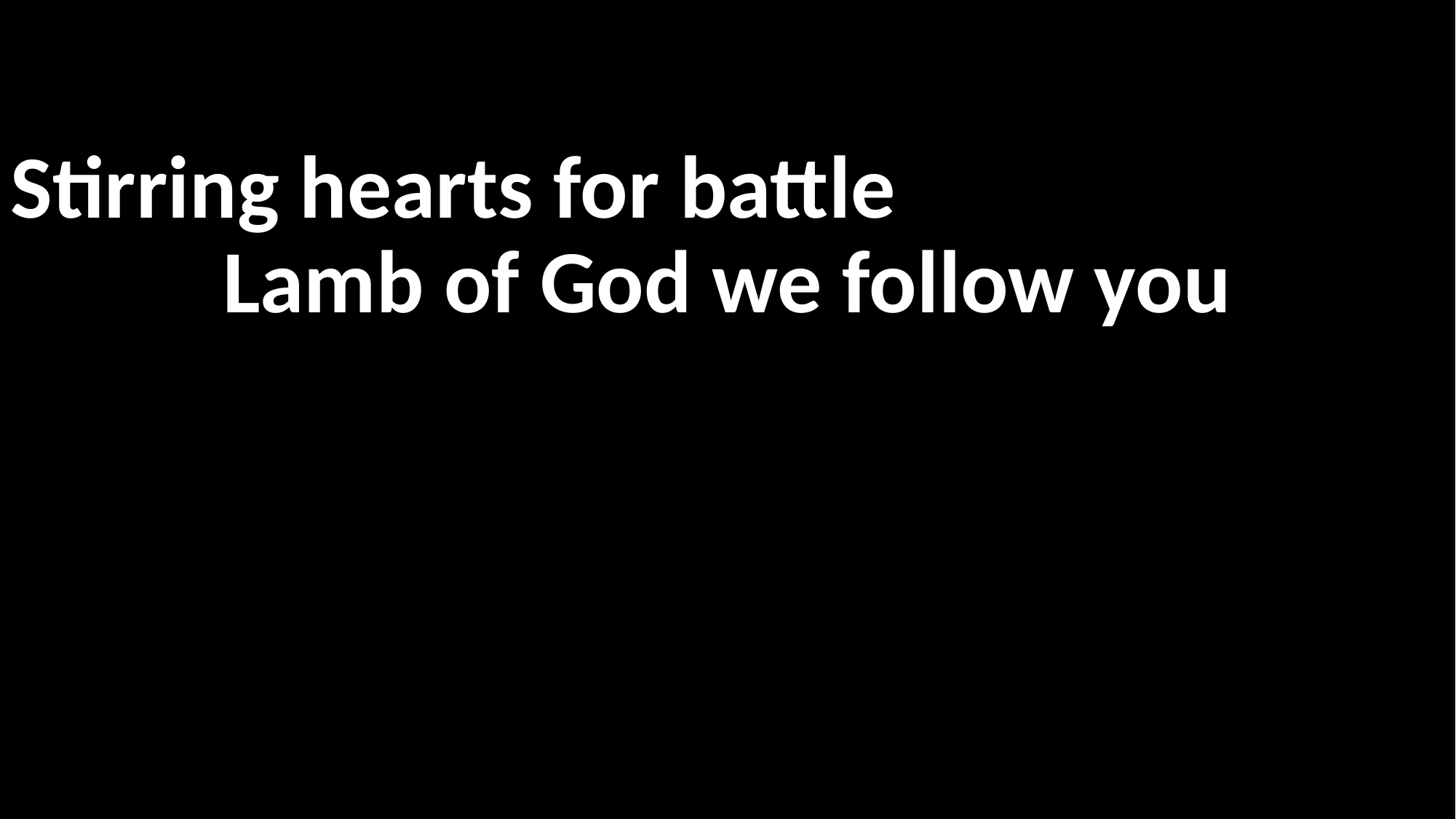

Stirring hearts for battle
Lamb of God we follow you
어린양을 따라
어디든지 가리라